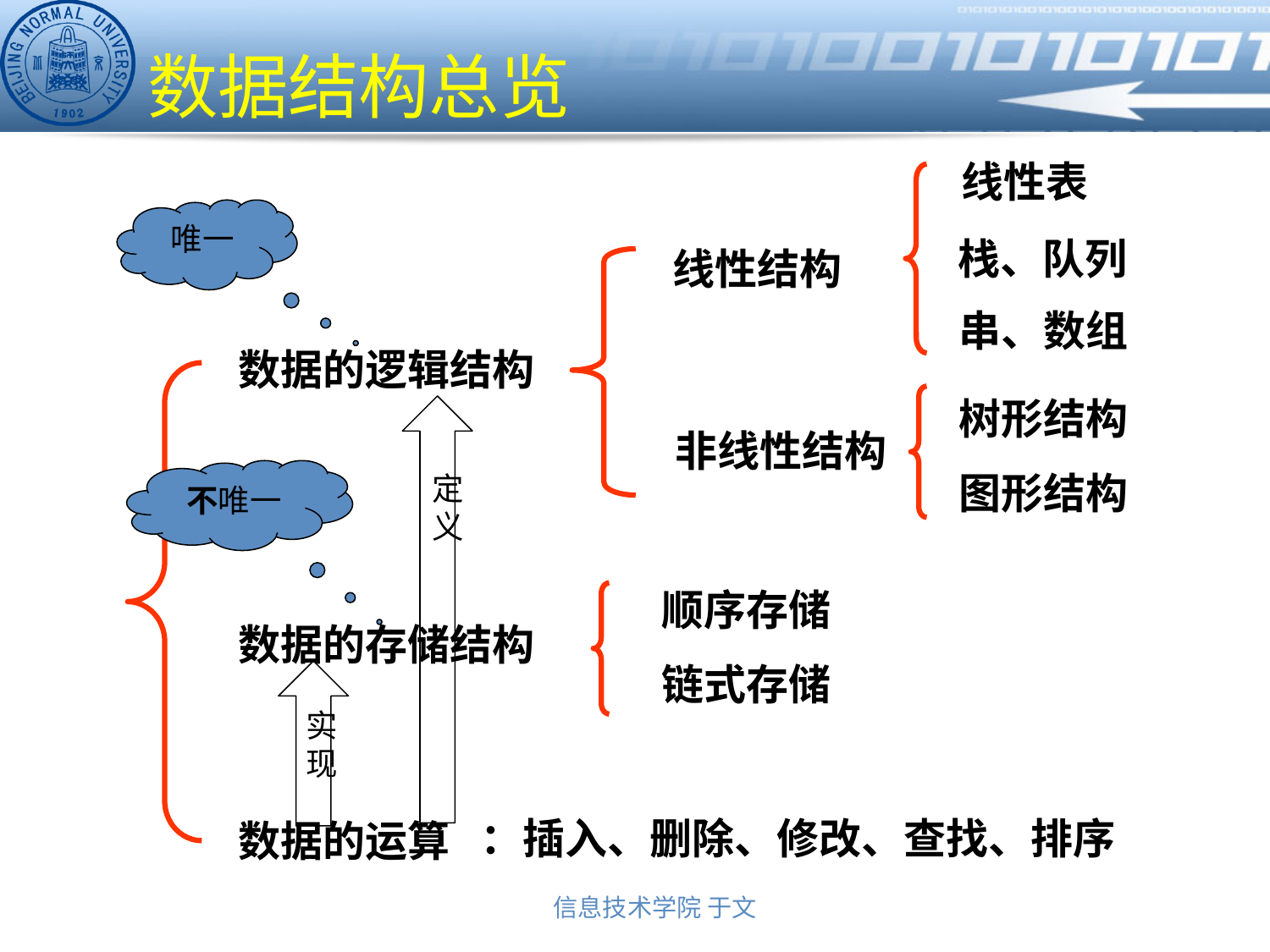

# 数据结构总览
线性表

唯一
栈、队列
 线性结构

串、数组
 数据的逻辑结构

树形结构

定义
 非线性结构

不唯一
图形结构
 顺序存储

 数据的存储结构
  链式存储

实现
：插入、删除、修改、查找、排序
数据的运算